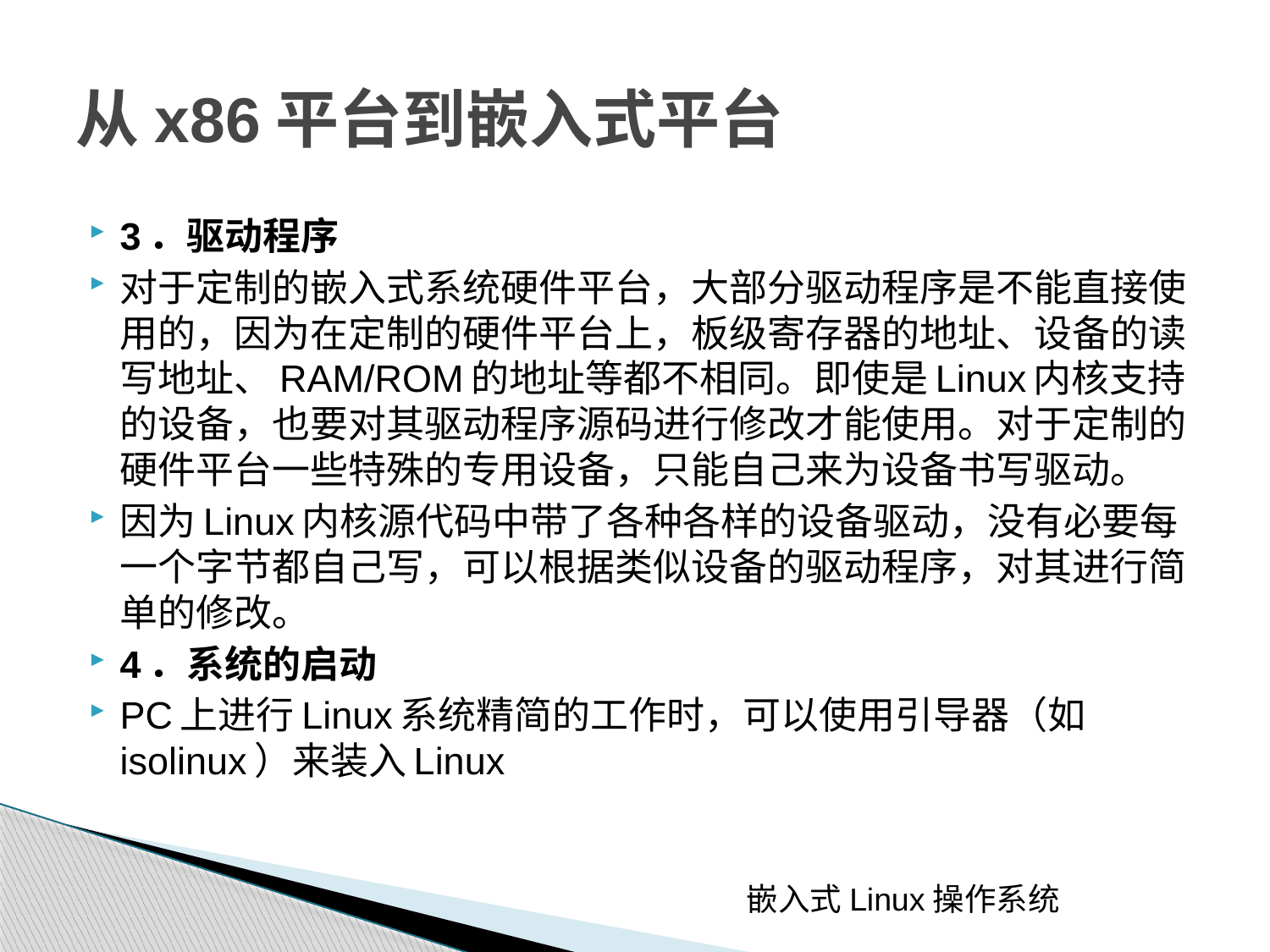

# 从x86平台到嵌入式平台
3．驱动程序
对于定制的嵌入式系统硬件平台，大部分驱动程序是不能直接使用的，因为在定制的硬件平台上，板级寄存器的地址、设备的读写地址、RAM/ROM的地址等都不相同。即使是Linux内核支持的设备，也要对其驱动程序源码进行修改才能使用。对于定制的硬件平台一些特殊的专用设备，只能自己来为设备书写驱动。
因为Linux内核源代码中带了各种各样的设备驱动，没有必要每一个字节都自己写，可以根据类似设备的驱动程序，对其进行简单的修改。
4．系统的启动
PC上进行Linux系统精简的工作时，可以使用引导器（如isolinux）来装入Linux
嵌入式Linux操作系统